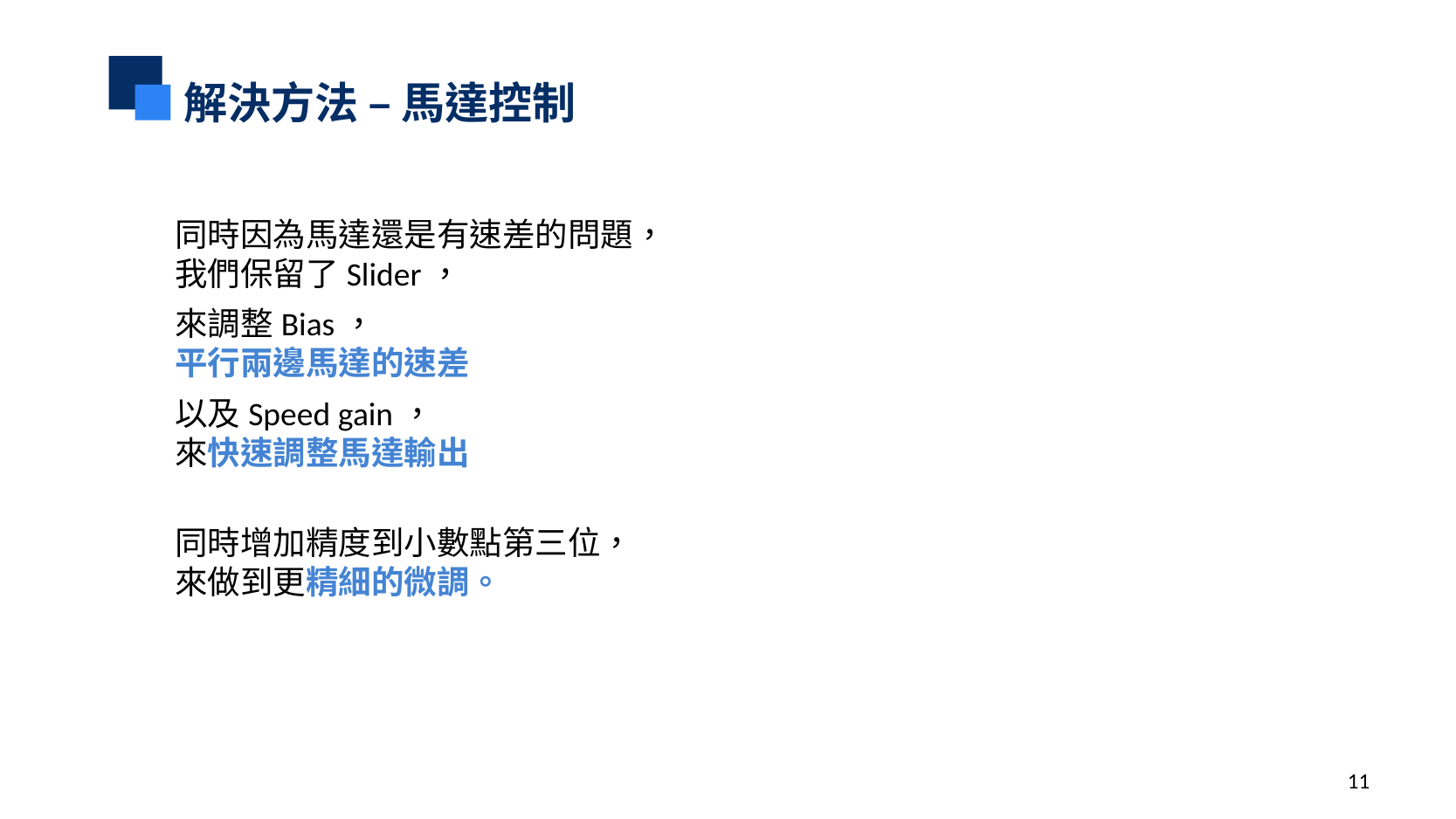

解決方法 – 馬達控制

同時因為馬達還是有速差的問題，
我們保留了Slider，
來調整Bias，
平行兩邊馬達的速差
以及Speed gain，
來快速調整馬達輸出
同時增加精度到小數點第三位，
來做到更精細的微調。
11